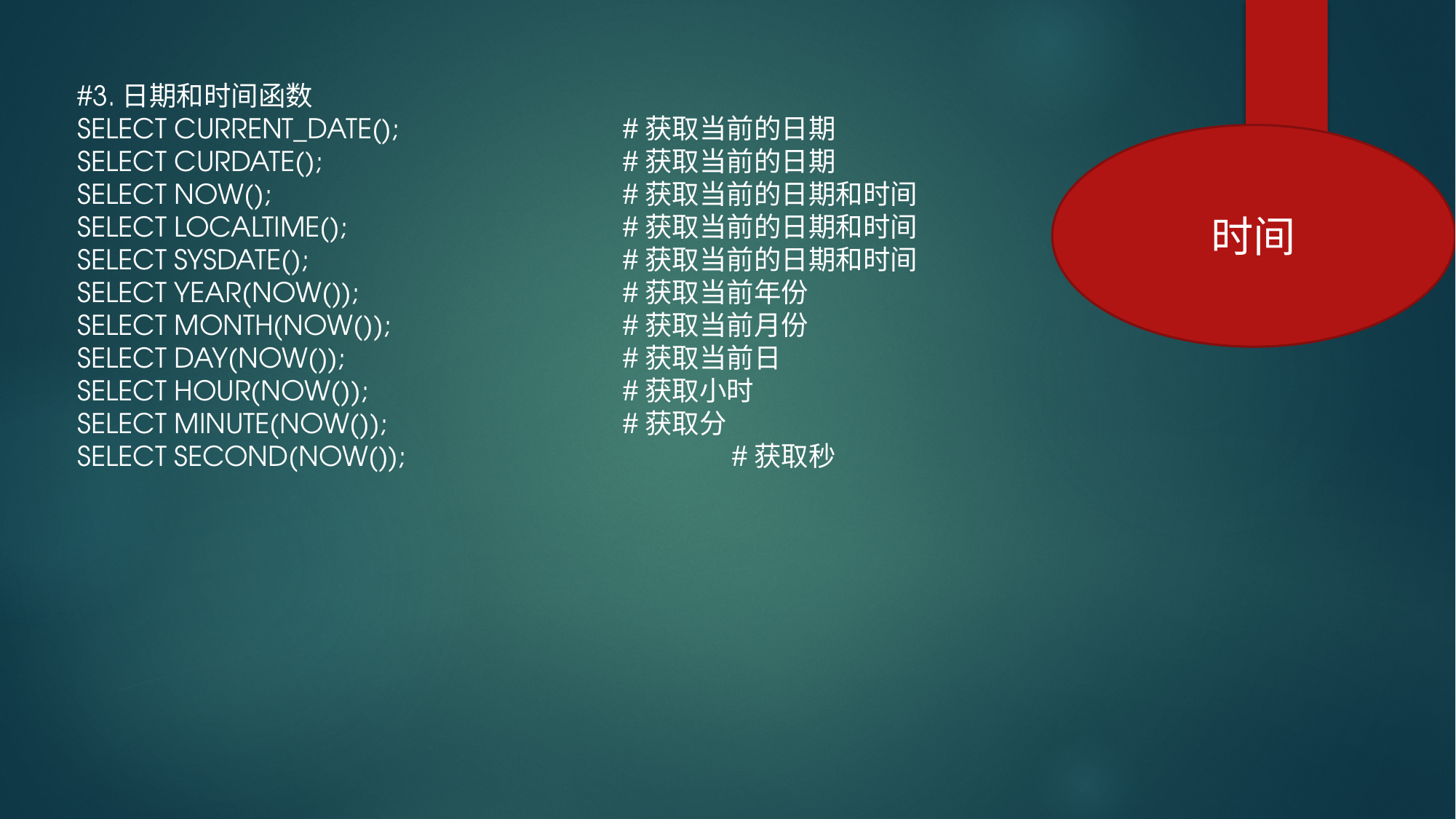

#3.日期和时间函数
SELECT CURRENT_DATE();			#获取当前的日期
SELECT CURDATE();			#获取当前的日期
SELECT NOW();				#获取当前的日期和时间
SELECT LOCALTIME();			#获取当前的日期和时间
SELECT SYSDATE();			#获取当前的日期和时间
SELECT YEAR(NOW());			#获取当前年份
SELECT MONTH(NOW());			#获取当前月份
SELECT DAY(NOW());			#获取当前日
SELECT HOUR(NOW());			#获取小时
SELECT MINUTE(NOW());			#获取分
SELECT SECOND(NOW());			#获取秒

时间